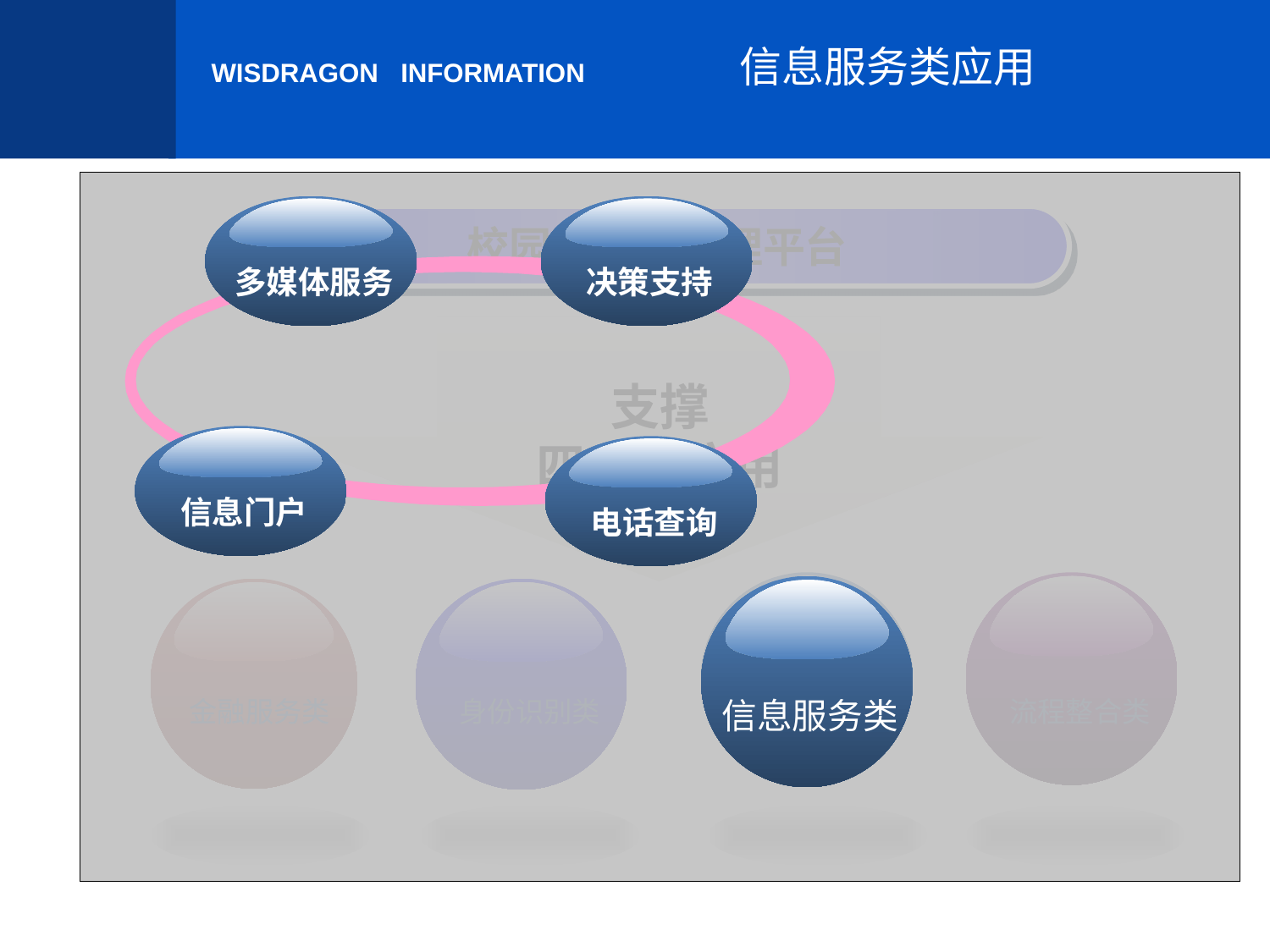

# 信息服务类应用

多媒体服务

决策支持
校园通核心管理平台

支撑
四大类应用

信息门户

电话查询

信息服务类

流程整合类

信息服务类

金融服务类

身份识别类